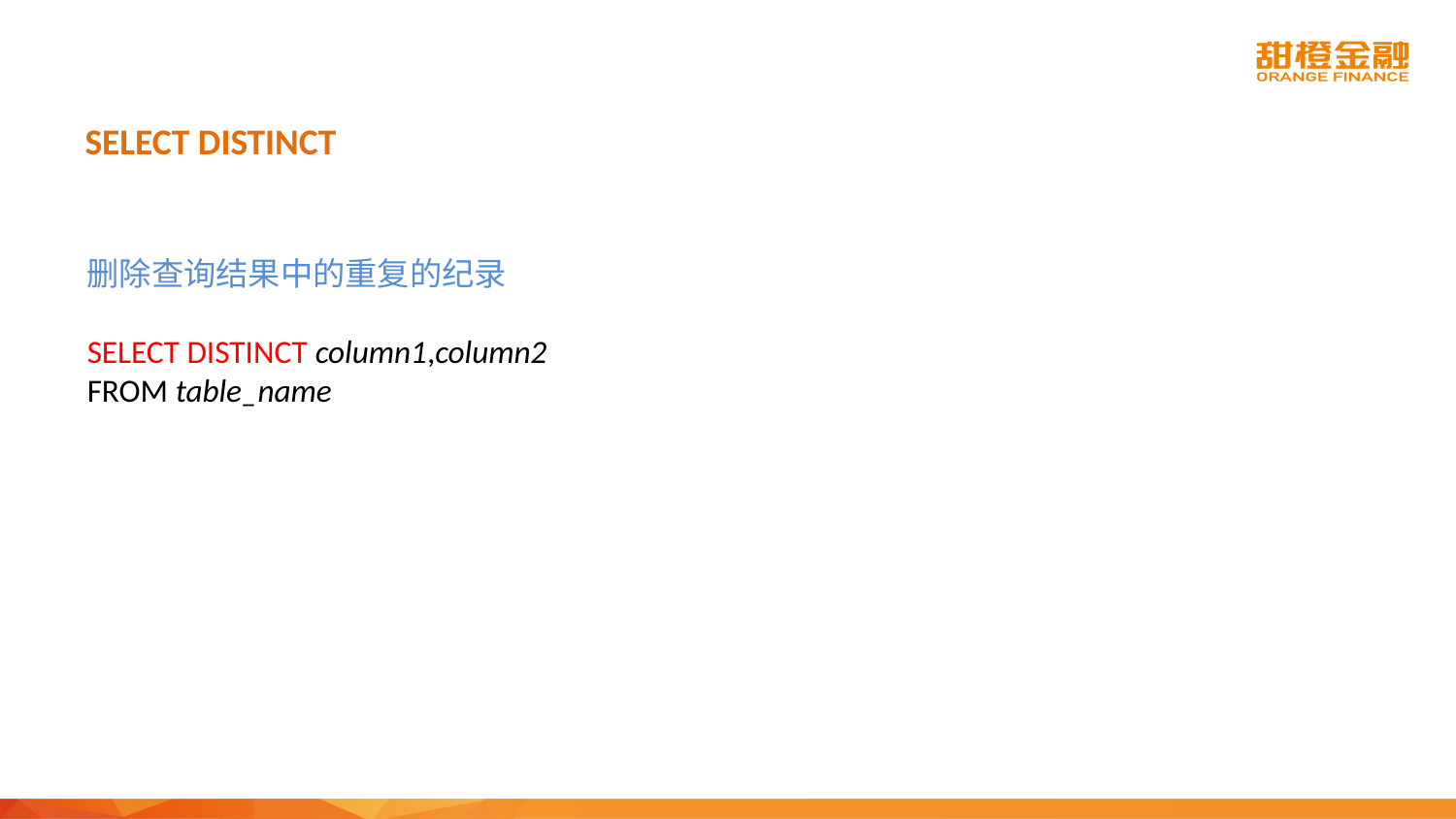

# SELECT DISTINCT
删除查询结果中的重复的纪录

SELECT DISTINCT column1,column2
FROM table_name